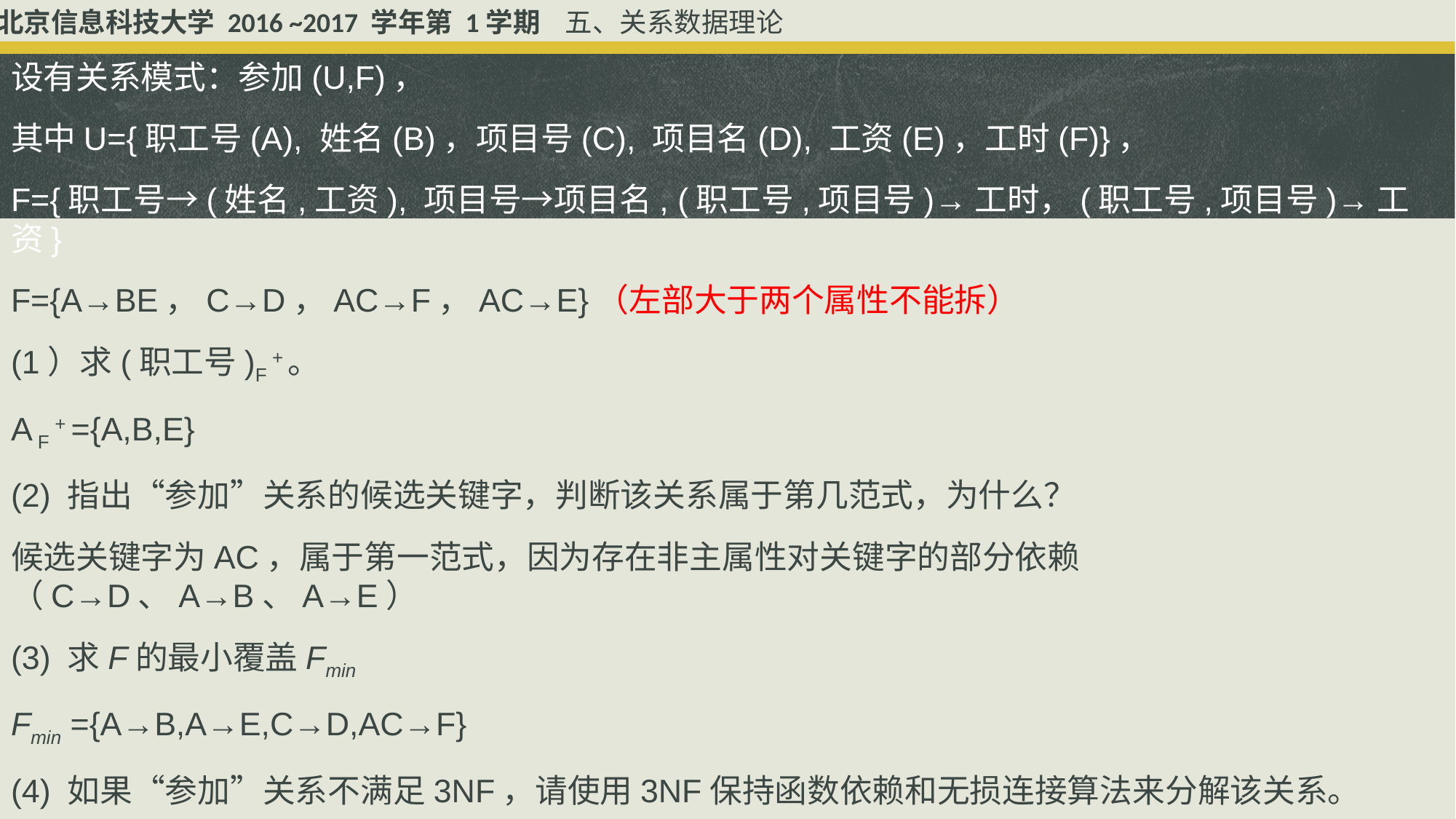

北京信息科技大学 2016 ~2017 学年第 1学期    五、关系数据理论
设有关系模式：参加(U,F)，
其中U={职工号(A), 姓名(B)，项目号(C), 项目名(D), 工资(E)，工时(F)}，
F={职工号→(姓名,工资), 项目号→项目名, (职工号,项目号)→工时，(职工号,项目号)→工资}
F={A→BE，C→D，AC→F，AC→E}（左部大于两个属性不能拆）
(1）求(职工号)F +。
A F + ={A,B,E}
(2) 指出“参加”关系的候选关键字，判断该关系属于第几范式，为什么？
候选关键字为AC，属于第一范式，因为存在非主属性对关键字的部分依赖（C→D、A→B、A→E）
(3) 求F的最小覆盖Fmin
Fmin ={A→B,A→E,C→D,AC→F}
(4) 如果“参加”关系不满足3NF，请使用3NF保持函数依赖和无损连接算法来分解该关系。